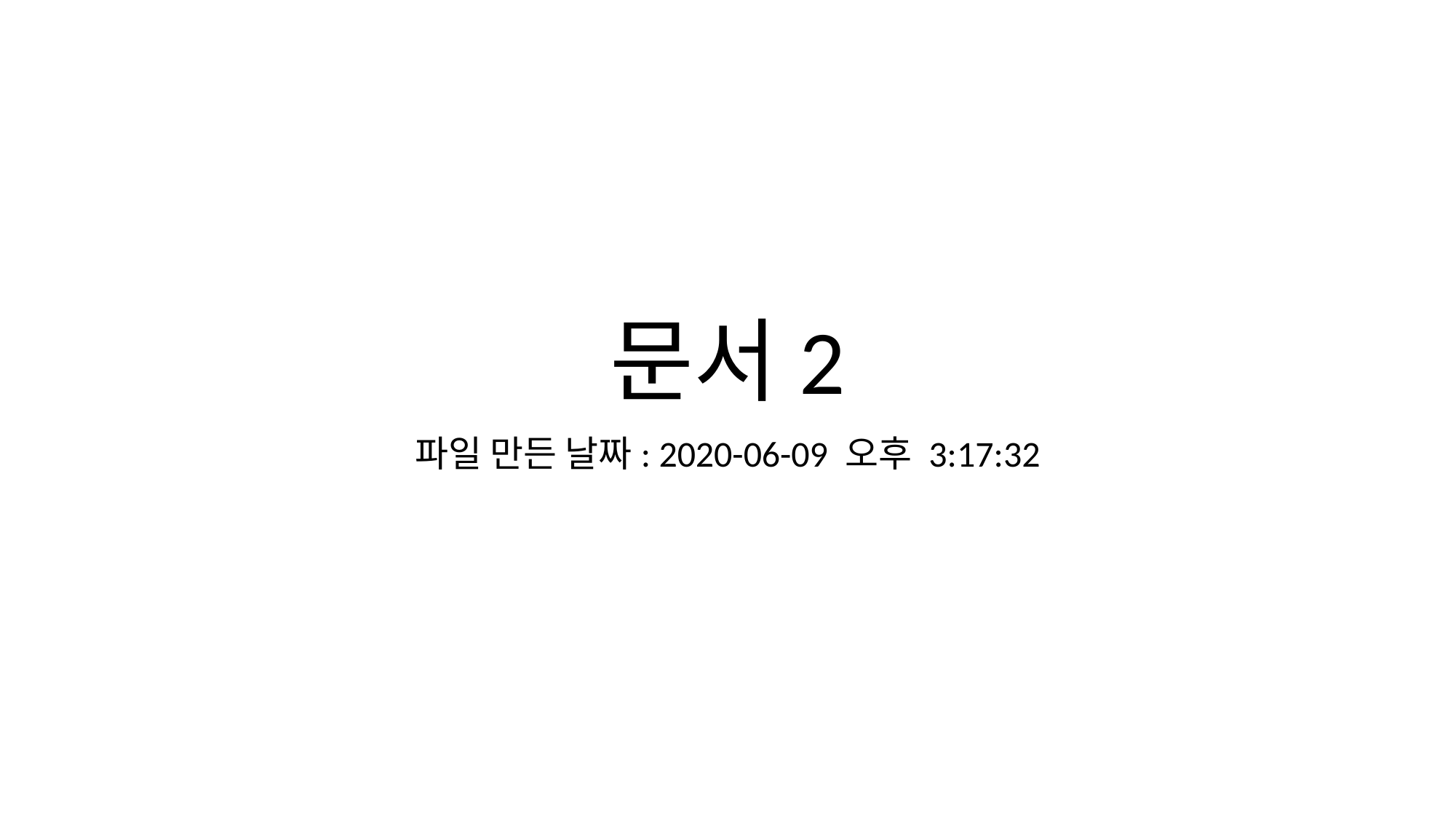

# 문서2
파일 만든 날짜: 2020-06-09 오후 3:17:32